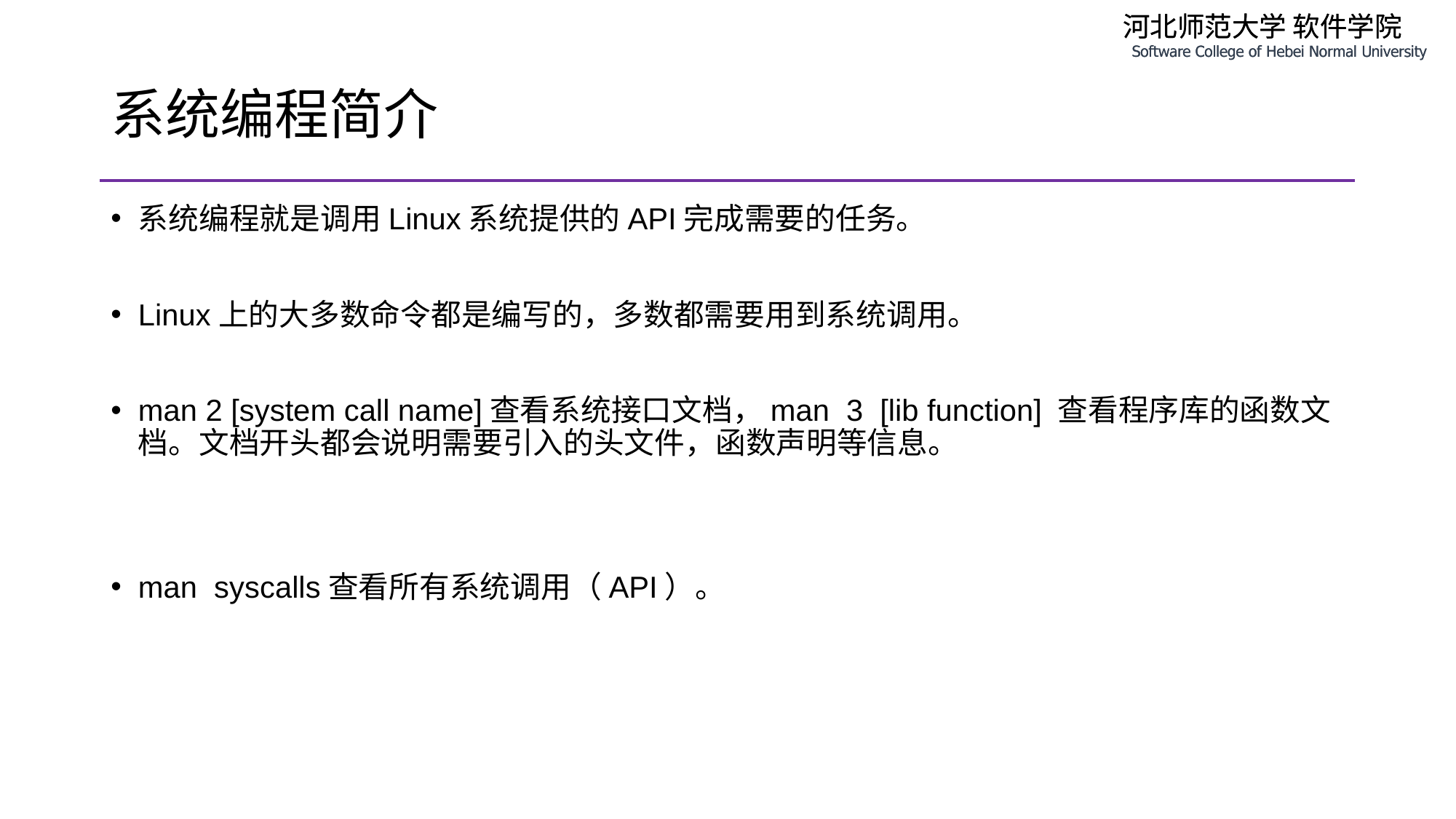

# 系统编程简介
系统编程就是调用Linux系统提供的API完成需要的任务。

Linux上的大多数命令都是编写的，多数都需要用到系统调用。

man 2 [system call name]查看系统接口文档，man  3  [lib function] 查看程序库的函数文档。文档开头都会说明需要引入的头文件，函数声明等信息。

man  syscalls查看所有系统调用（API）。